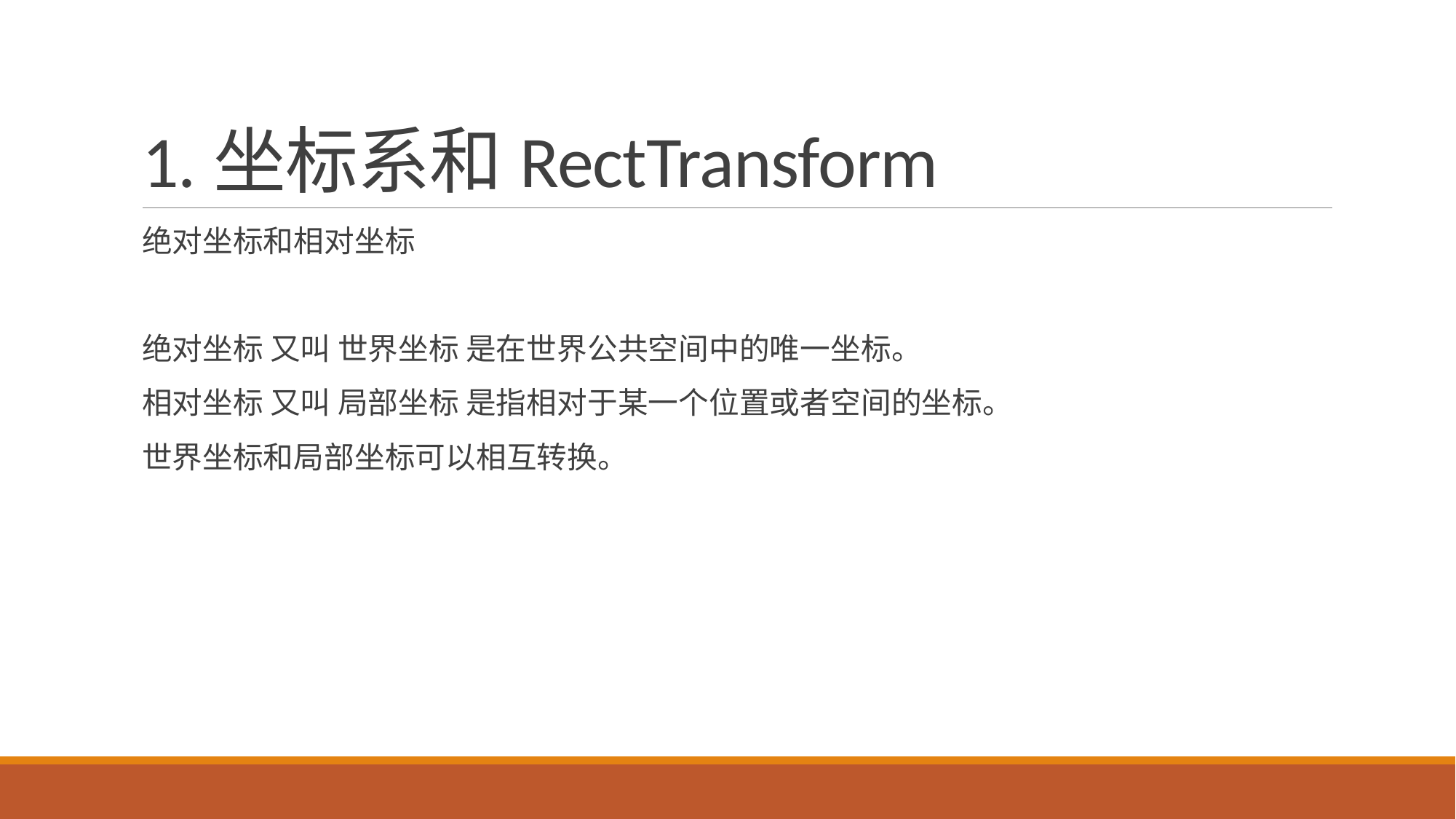

# 1.坐标系和RectTransform
绝对坐标和相对坐标

绝对坐标 又叫 世界坐标 是在世界公共空间中的唯一坐标。
相对坐标 又叫 局部坐标 是指相对于某一个位置或者空间的坐标。
世界坐标和局部坐标可以相互转换。